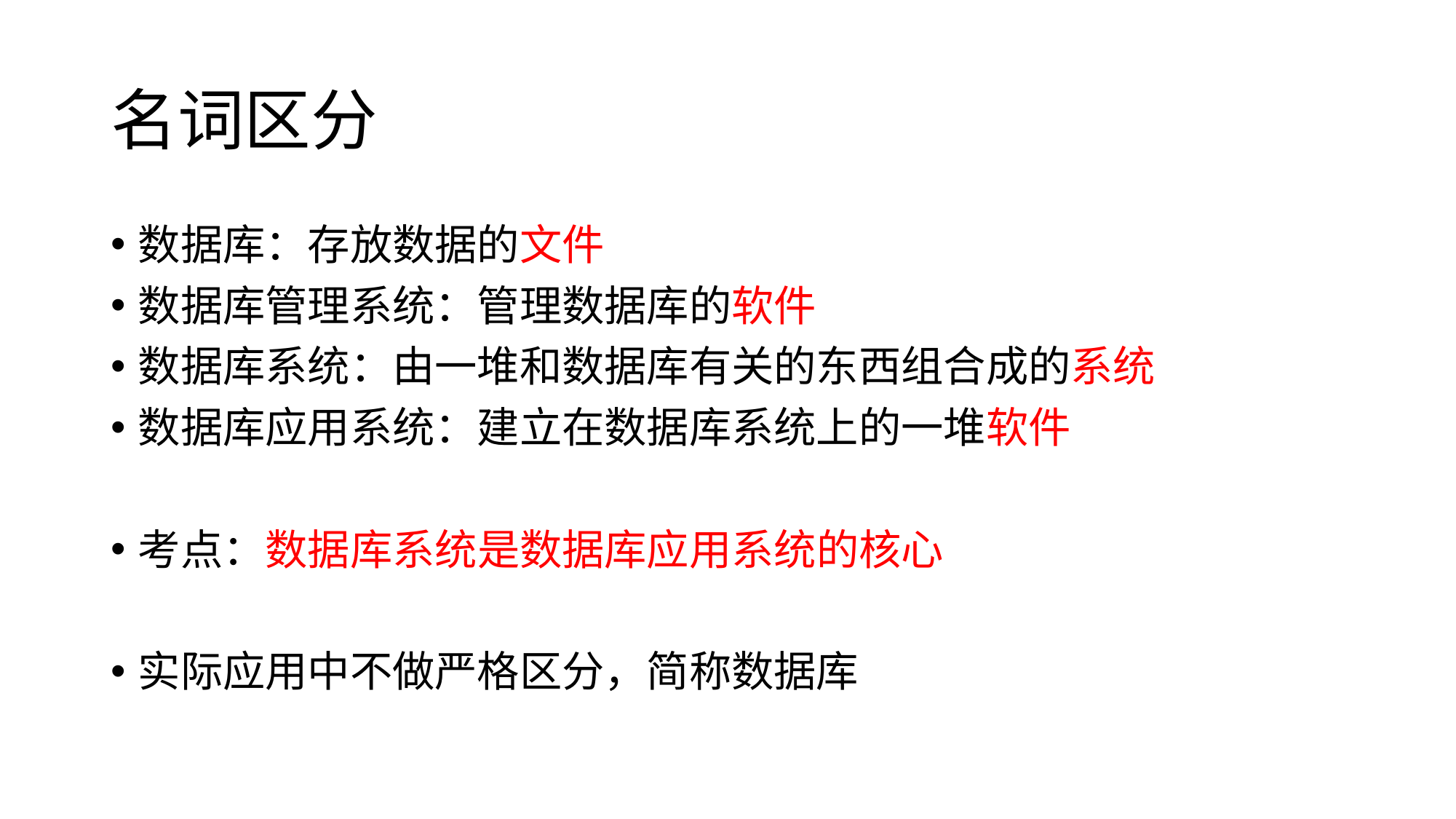

# 名词区分
数据库：存放数据的文件
数据库管理系统：管理数据库的软件
数据库系统：由一堆和数据库有关的东西组合成的系统
数据库应用系统：建立在数据库系统上的一堆软件

考点：数据库系统是数据库应用系统的核心

实际应用中不做严格区分，简称数据库